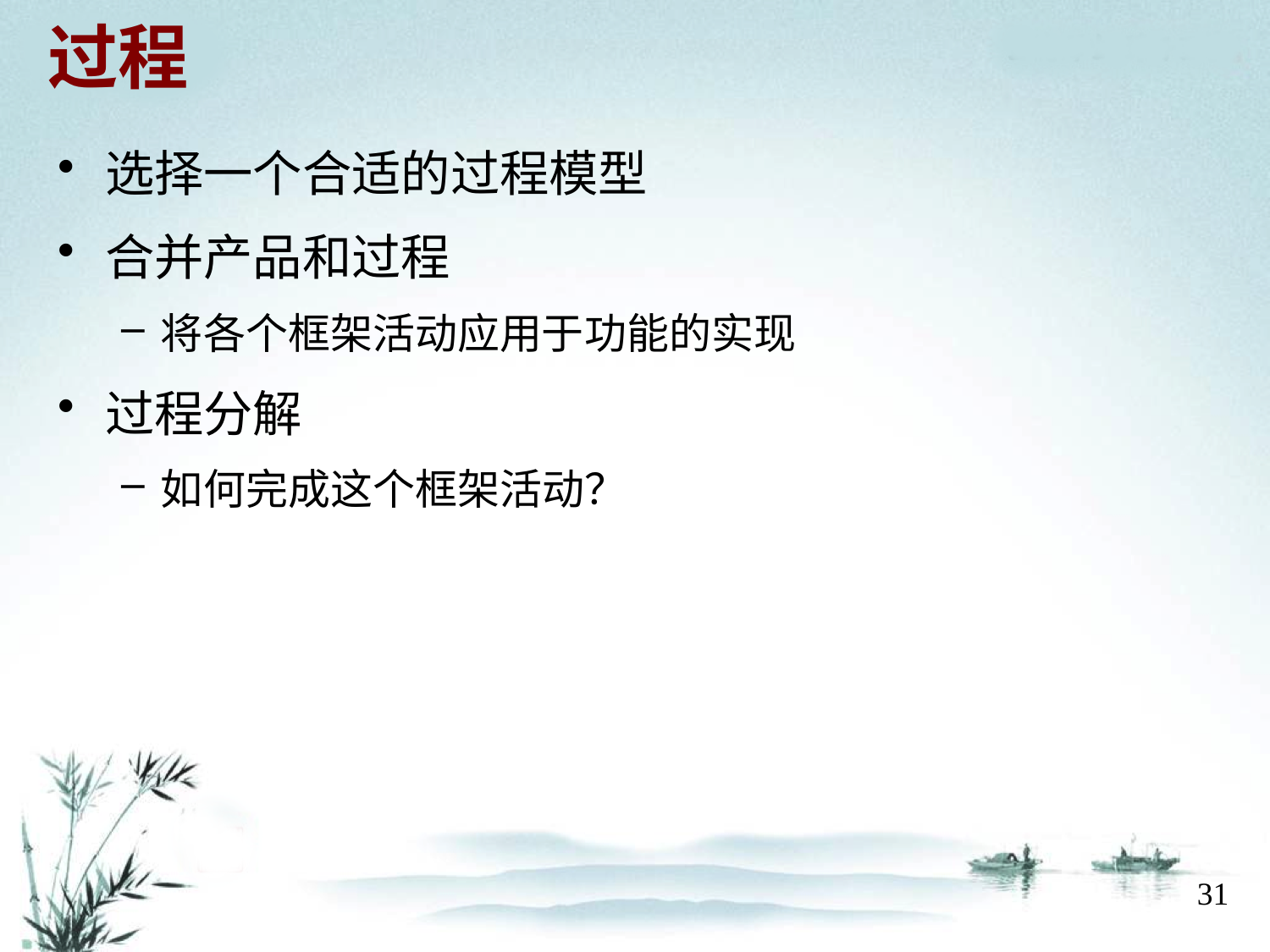

# 过程
选择一个合适的过程模型
合并产品和过程
将各个框架活动应用于功能的实现
过程分解
如何完成这个框架活动？
31